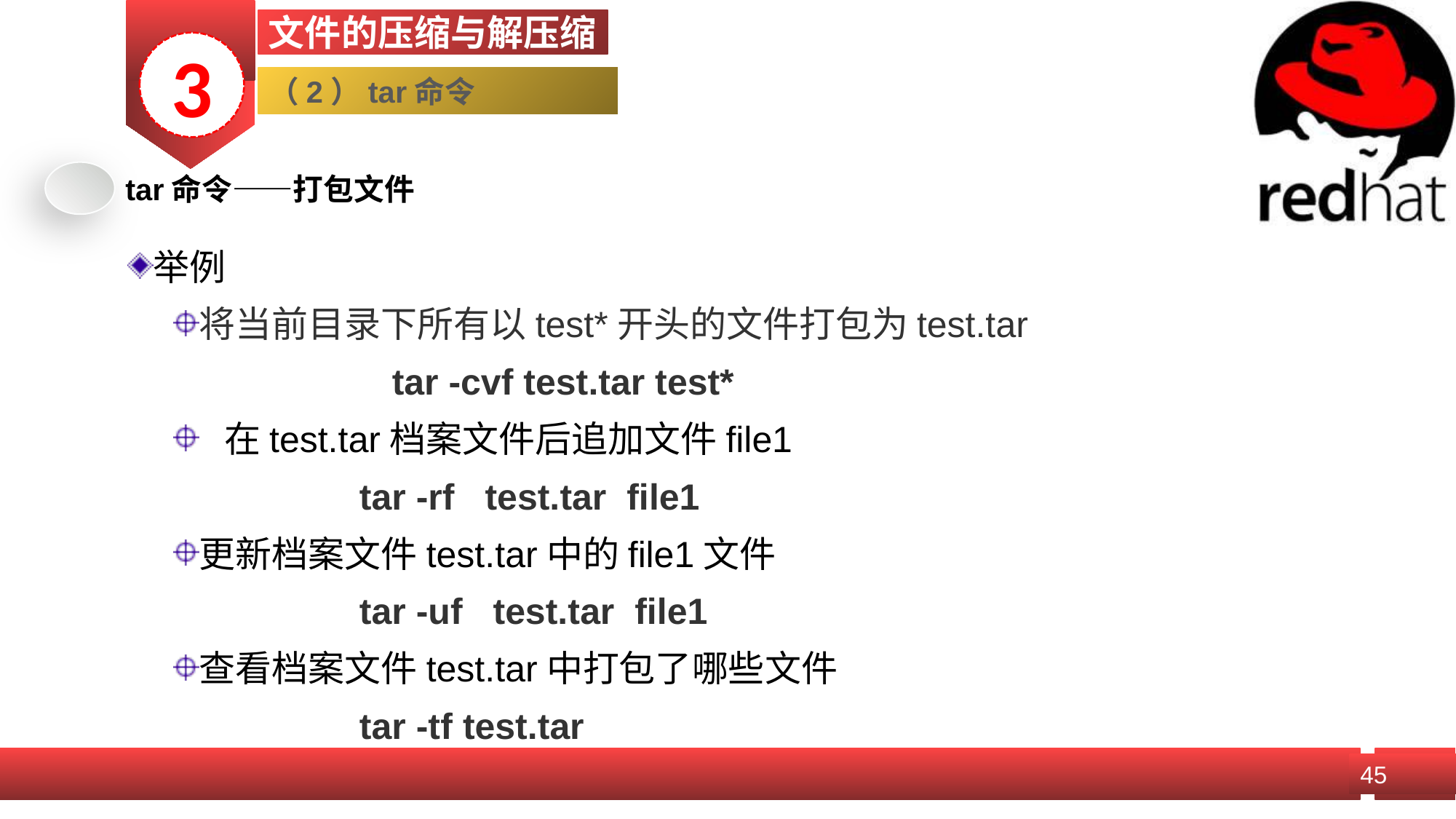

文件的压缩与解压缩
3
（2）tar命令

tar命令——打包文件
举例
将当前目录下所有以test*开头的文件打包为test.tar
		tar -cvf test.tar test*
  在test.tar档案文件后追加文件file1
		tar -rf   test.tar  file1
更新档案文件test.tar中的file1文件
		tar -uf   test.tar  file1
查看档案文件test.tar中打包了哪些文件
		tar -tf test.tar